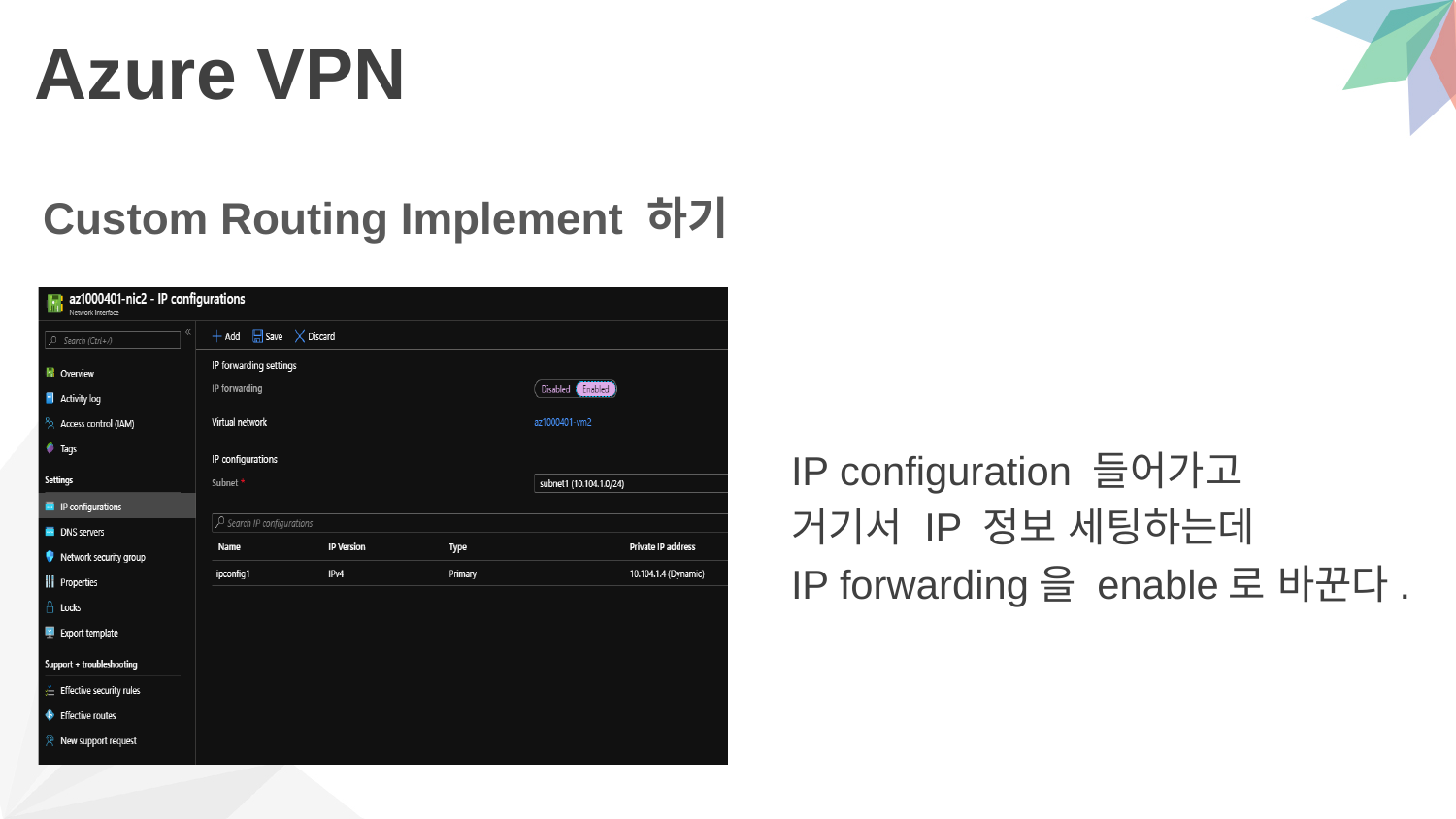

# Azure VPN
Custom Routing Implement 하기

IP configuration 들어가고
거기서 IP 정보 세팅하는데
IP forwarding을 enable로 바꾼다.